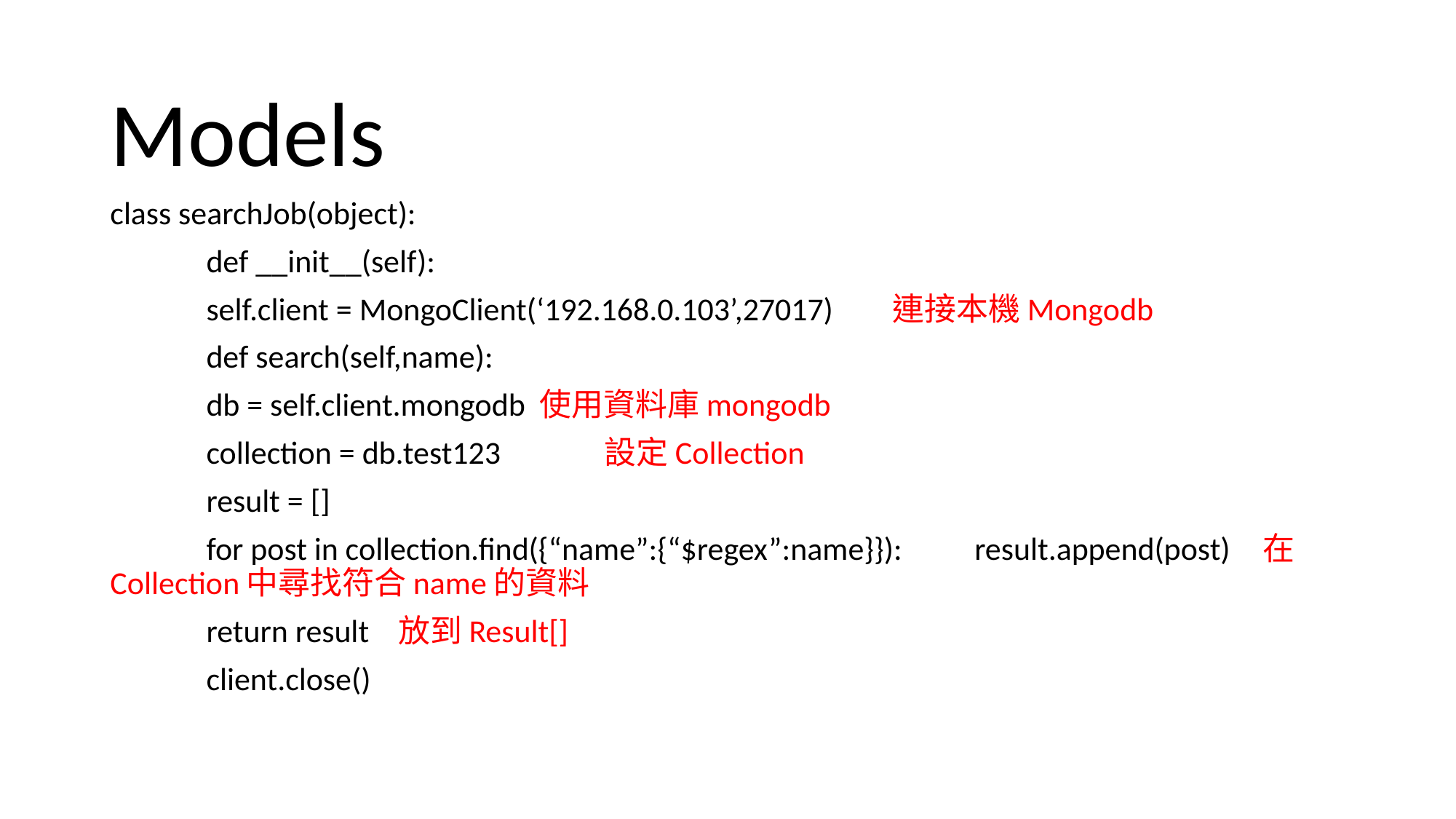

# Models
class searchJob(object):
	def __init__(self):
		self.client = MongoClient(‘192.168.0.103’,27017)	 連接本機Mongodb
	def search(self,name):
		db = self.client.mongodb 使用資料庫mongodb
		collection = db.test123	 設定Collection
		result = []
		for post in collection.find({“name”:{“$regex”:name}}):						result.append(post)	在Collection中尋找符合name的資料
		return result		放到Result[]
		client.close()